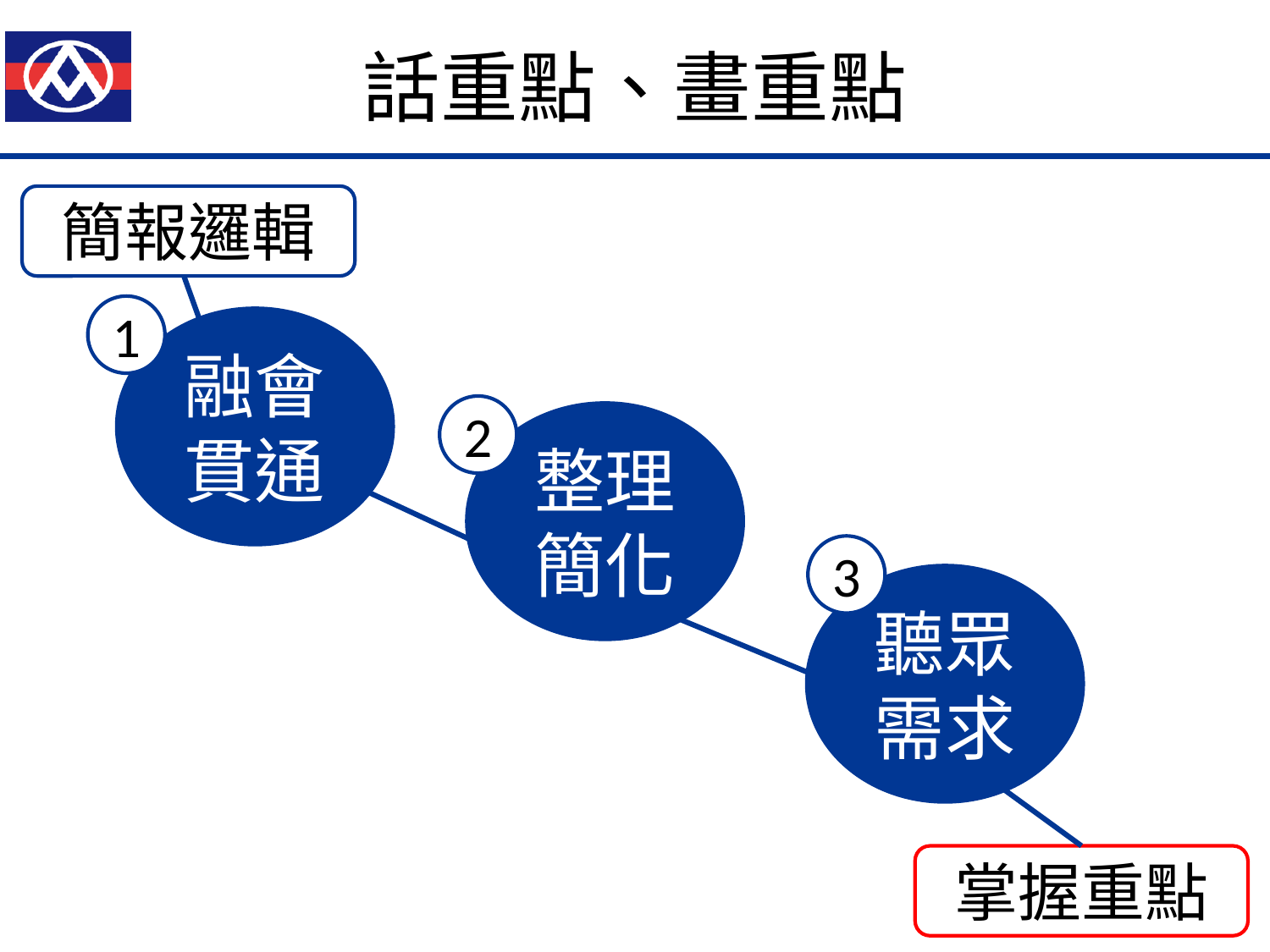

# 話重點、畫重點
簡報邏輯
1
融會
貫通
2
整理簡化
3
聽眾需求
掌握重點